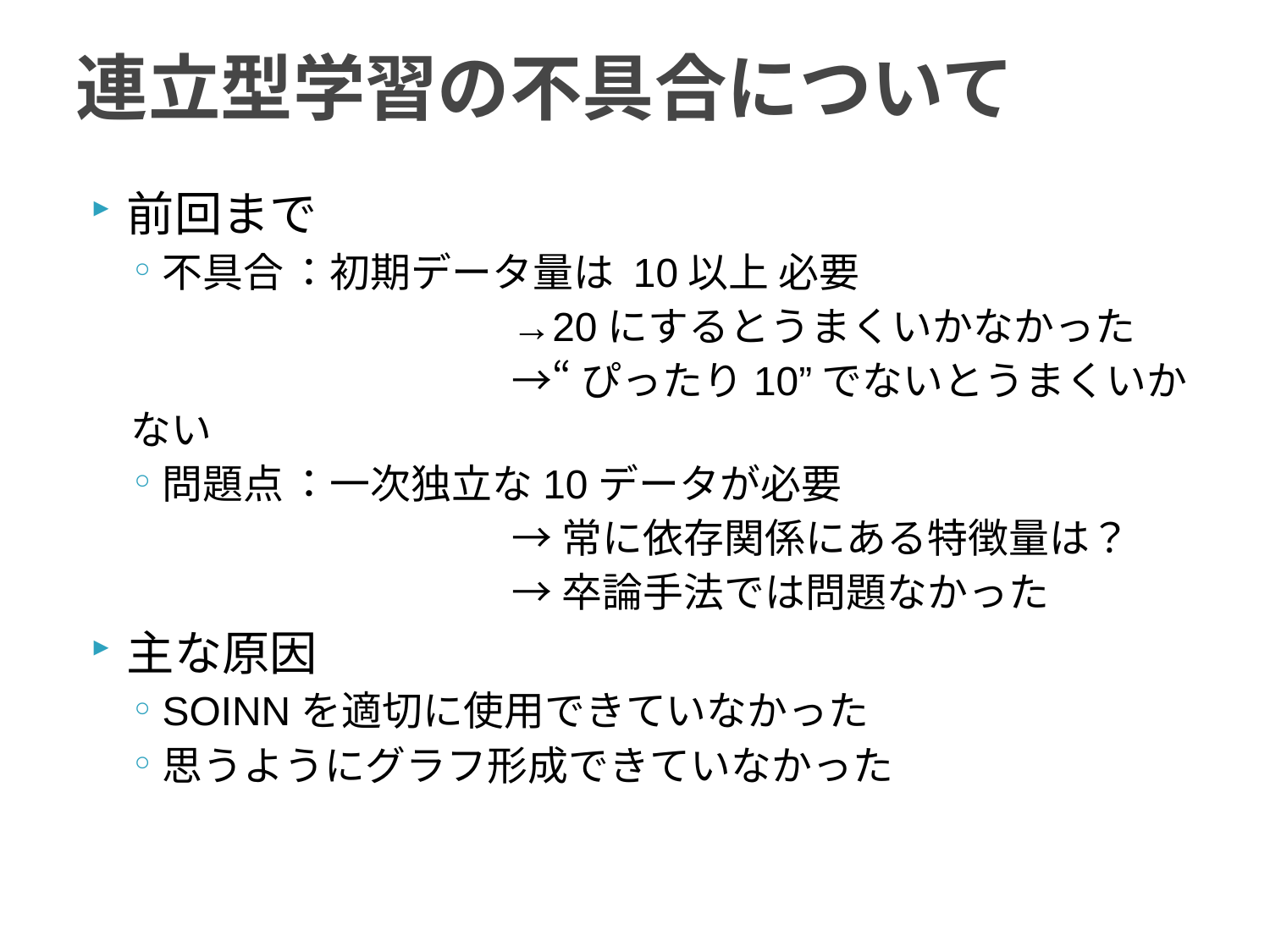

# 連立型学習の不具合について
前回まで
不具合	：初期データ量は 10以上 必要
			→20にするとうまくいかなかった
			→“ぴったり10”でないとうまくいかない
問題点	：一次独立な10データが必要
			→常に依存関係にある特徴量は？
			→卒論手法では問題なかった
主な原因
SOINNを適切に使用できていなかった
思うようにグラフ形成できていなかった